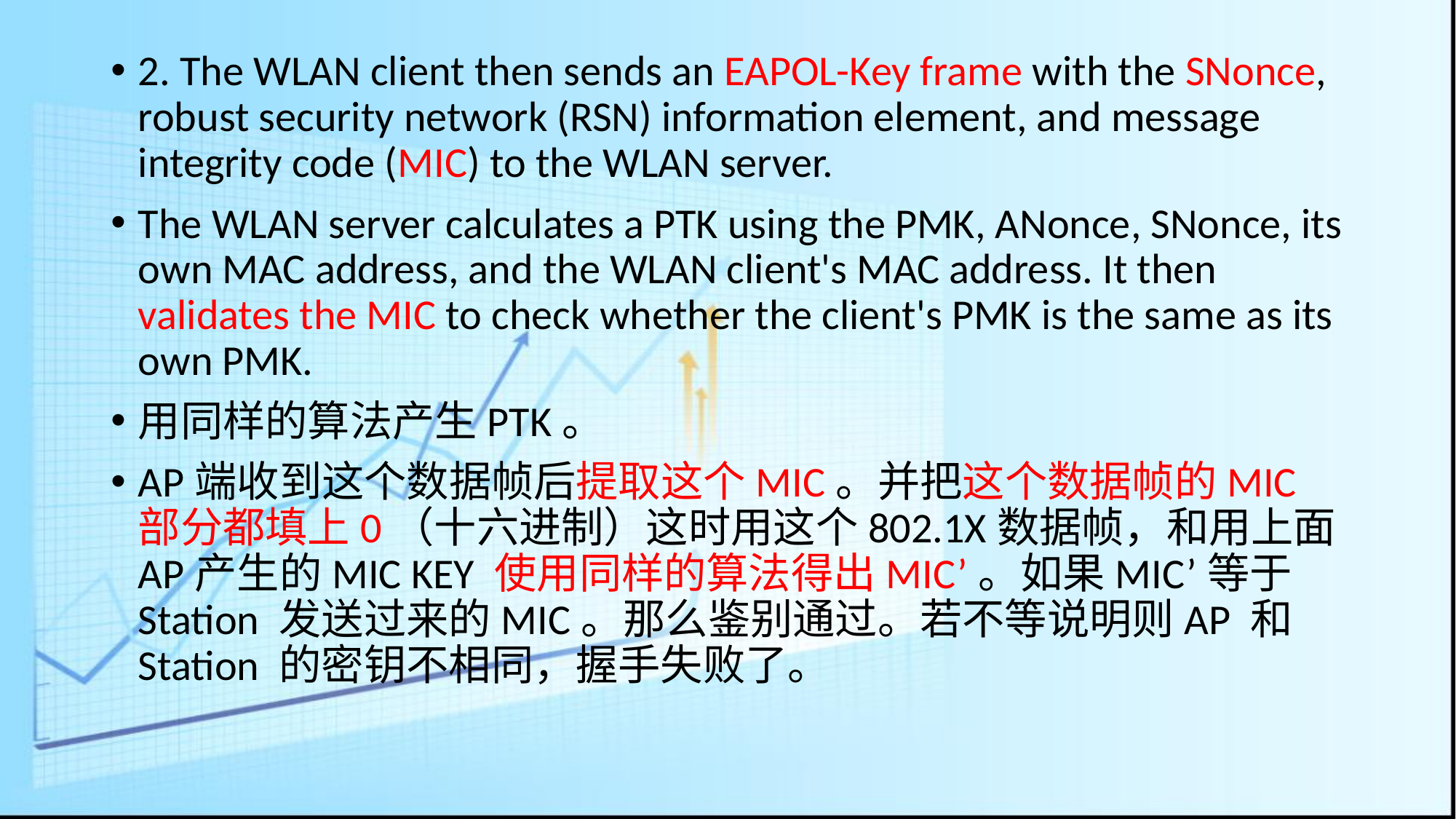

# 2. The WLAN client then sends an EAPOL-Key frame with the SNonce, robust security network (RSN) information element, and message integrity code (MIC) to the WLAN server.
The WLAN server calculates a PTK using the PMK, ANonce, SNonce, its own MAC address, and the WLAN client's MAC address. It then validates the MIC to check whether the client's PMK is the same as its own PMK.
用同样的算法产生PTK。
AP端收到这个数据帧后提取这个MIC。并把这个数据帧的MIC部分都填上0（十六进制）这时用这个802.1X数据帧，和用上面AP产生的MIC KEY 使用同样的算法得出MIC’。如果MIC’等于Station 发送过来的MIC。那么鉴别通过。若不等说明则AP 和Station 的密钥不相同，握手失败了。